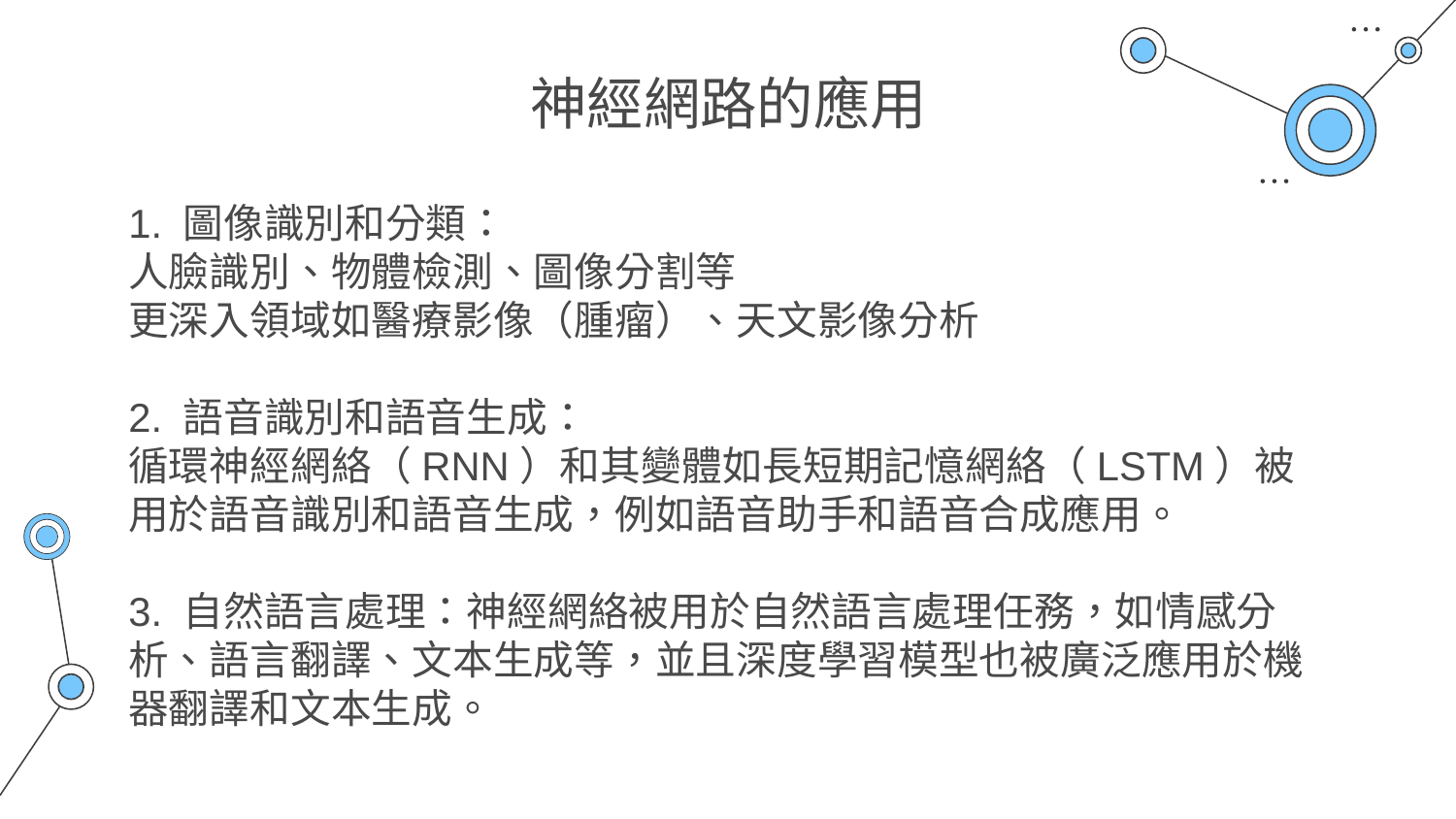

# 神經網路的應用
1. 圖像識別和分類：
人臉識別、物體檢測、圖像分割等
更深入領域如醫療影像（腫瘤）、天文影像分析

2. 語音識別和語音生成：
循環神經網絡（RNN）和其變體如長短期記憶網絡（LSTM）被用於語音識別和語音生成，例如語音助手和語音合成應用。

3. 自然語言處理：神經網絡被用於自然語言處理任務，如情感分析、語言翻譯、文本生成等，並且深度學習模型也被廣泛應用於機器翻譯和文本生成。